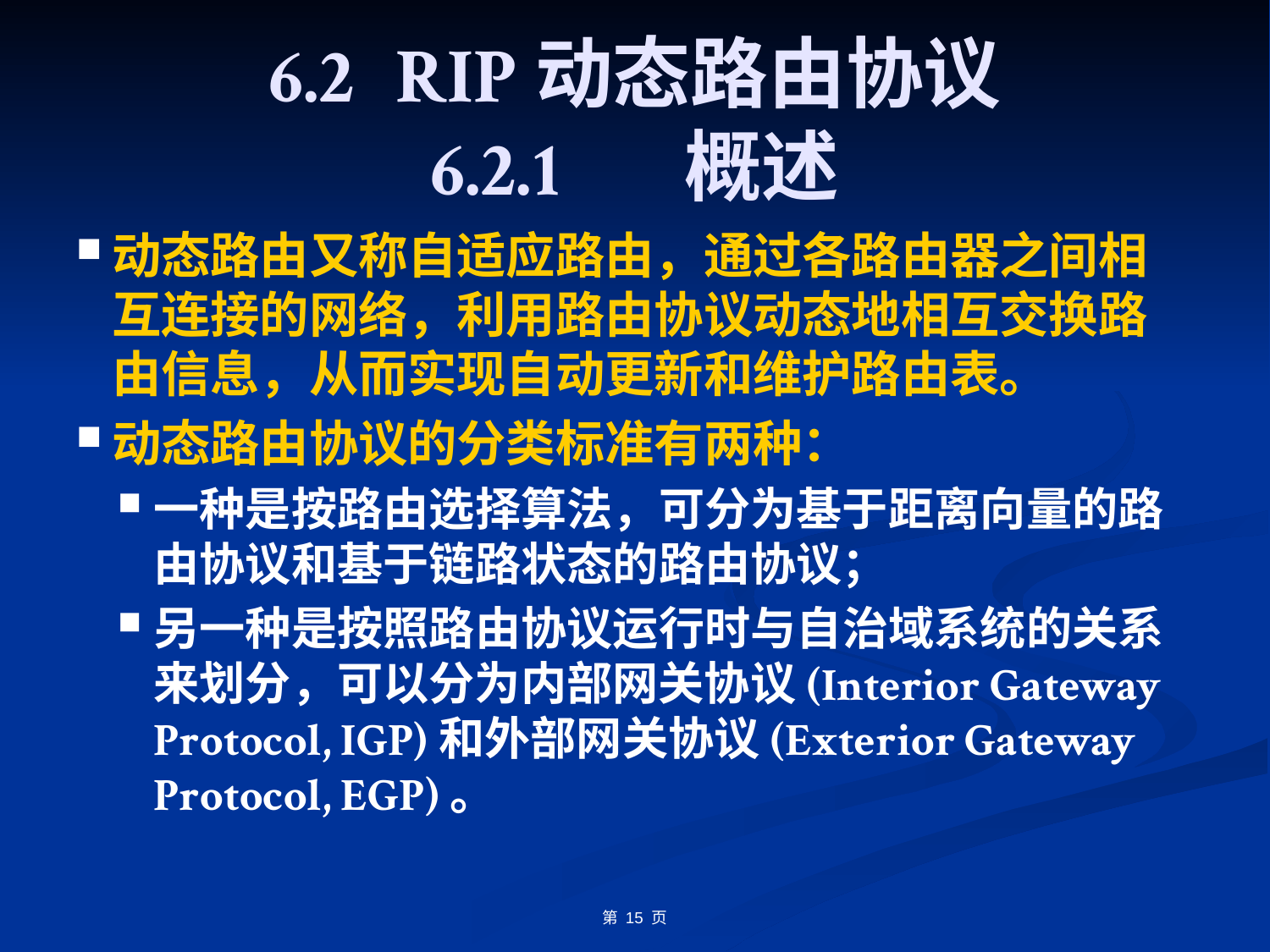

# 6.2	RIP动态路由协议 6.2.1	概述
动态路由又称自适应路由，通过各路由器之间相互连接的网络，利用路由协议动态地相互交换路由信息，从而实现自动更新和维护路由表。
动态路由协议的分类标准有两种：
一种是按路由选择算法，可分为基于距离向量的路由协议和基于链路状态的路由协议；
另一种是按照路由协议运行时与自治域系统的关系来划分，可以分为内部网关协议(Interior Gateway Protocol, IGP)和外部网关协议(Exterior Gateway Protocol, EGP)。
第 15 页